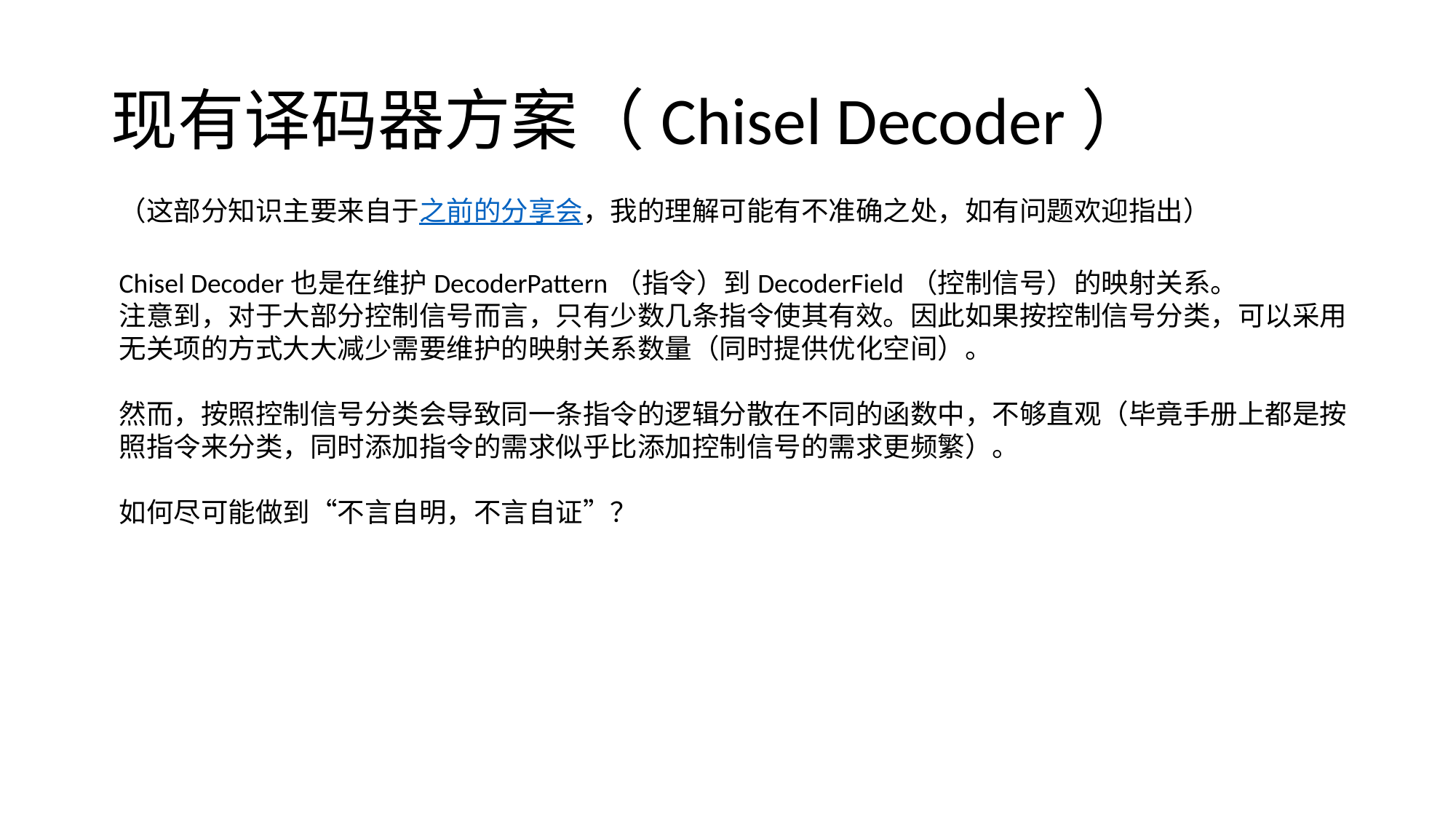

# 现有译码器方案（Chisel Decoder）
（这部分知识主要来自于之前的分享会，我的理解可能有不准确之处，如有问题欢迎指出）

Chisel Decoder也是在维护DecoderPattern（指令）到DecoderField（控制信号）的映射关系。
注意到，对于大部分控制信号而言，只有少数几条指令使其有效。因此如果按控制信号分类，可以采用无关项的方式大大减少需要维护的映射关系数量（同时提供优化空间）。

然而，按照控制信号分类会导致同一条指令的逻辑分散在不同的函数中，不够直观（毕竟手册上都是按照指令来分类，同时添加指令的需求似乎比添加控制信号的需求更频繁）。

如何尽可能做到“不言自明，不言自证”？